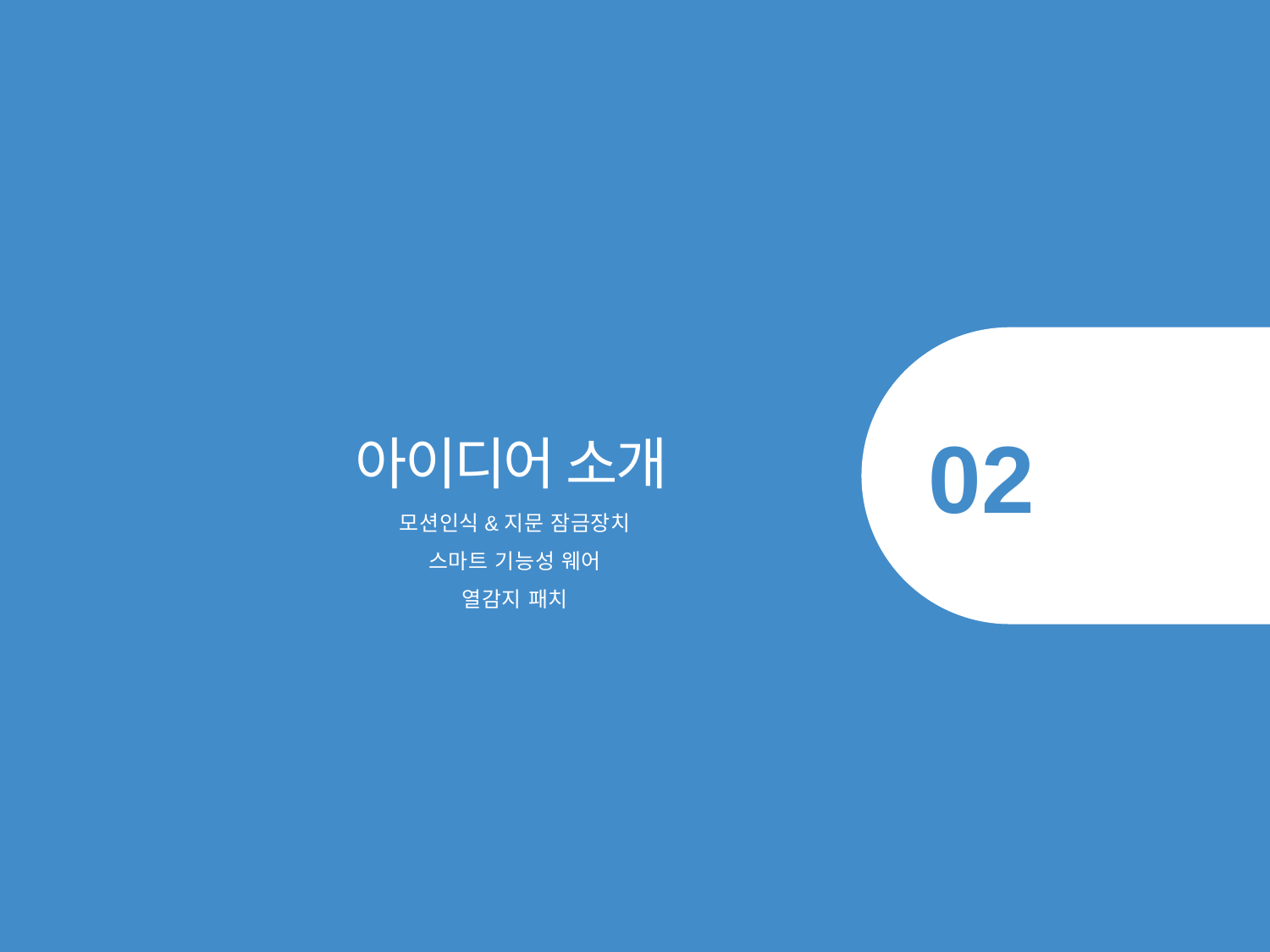

02
아이디어 소개
모션인식&지문 잠금장치
스마트 기능성 웨어
열감지 패치